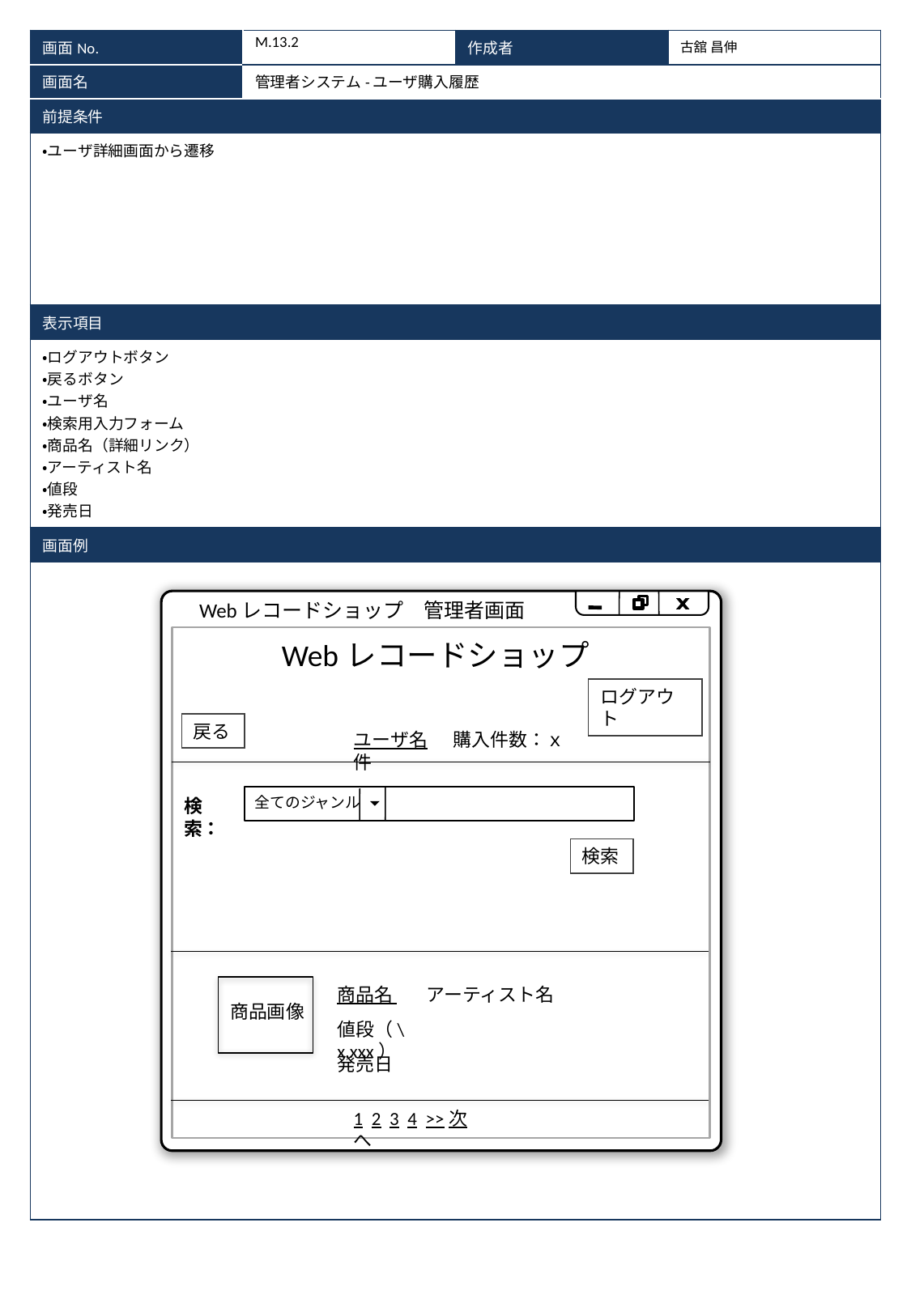

| 画面No. | M.13.2 | 作成者 | 古舘 昌伸 |
| --- | --- | --- | --- |
| 画面名 | 管理者システム-ユーザ購入履歴 |  |  |
| 前提条件 |  |  |  |
| ・ユーザ詳細画面から遷移 |  |  |  |
| 表示項目 |  |  |  |
| ・ログアウトボタン ・戻るボタン ・ユーザ名 ・検索用入力フォーム ・商品名（詳細リンク） ・アーティスト名 ・値段 ・発売日 |  |  |  |
| 画面例 |  |  |  |
|  |  |  |  |

Webレコードショップ　管理者画面

Webレコードショップ
ログアウト
戻る
ユーザ名      購入件数：ｘ件

全てのジャンル
検索：

検索

商品名        アーティスト名
商品画像
値段（\x,xxx）
発売日
1  2  3  4  >>次へ